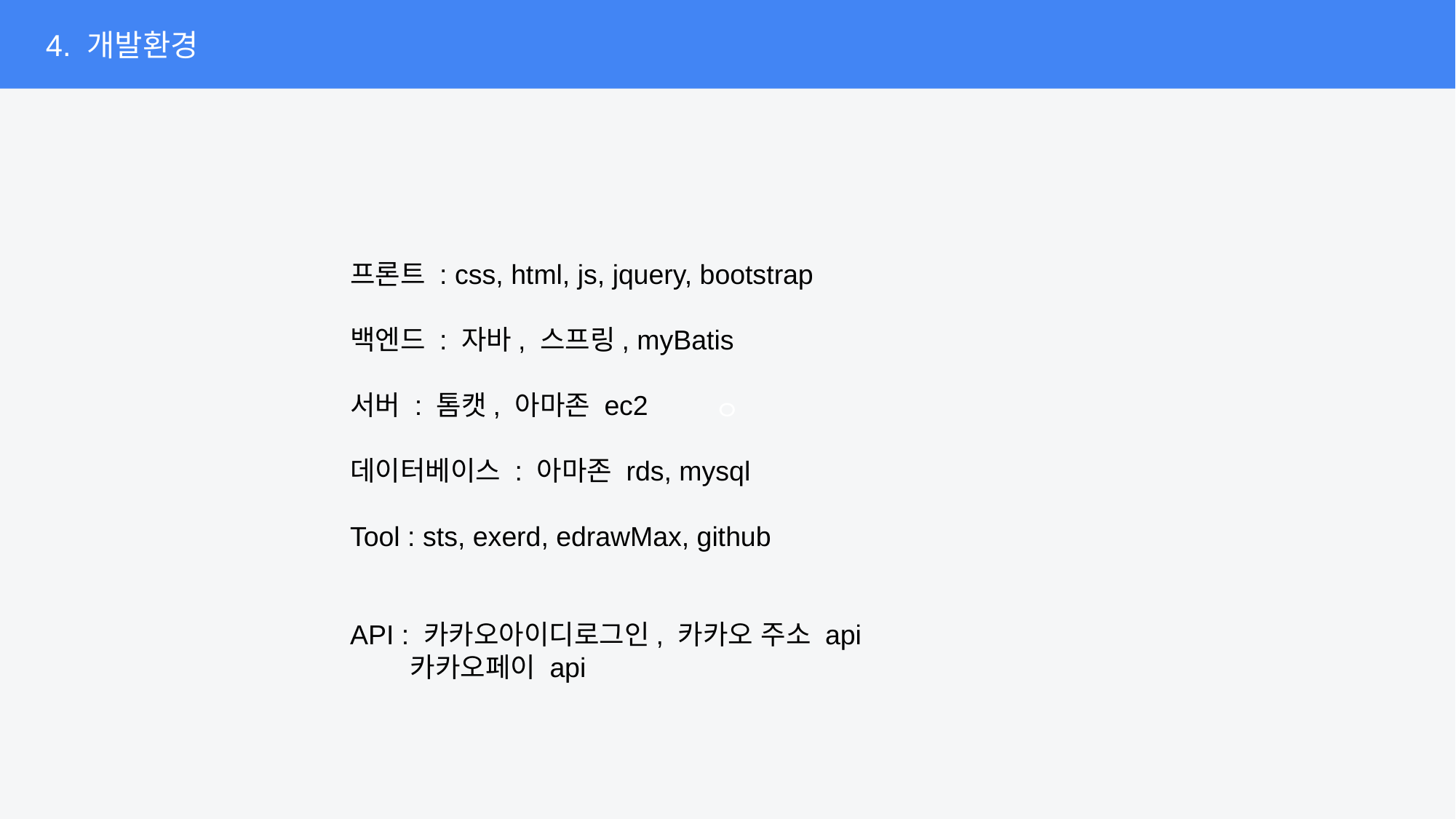

4. 개발환경
프론트 : css, html, js, jquery, bootstrap

백엔드 : 자바, 스프링, myBatis

서버 : 톰캣, 아마존 ec2

데이터베이스 : 아마존 rds, mysql

Tool : sts, exerd, edrawMax, github

API : 카카오아이디로그인, 카카오 주소 api
       카카오페이 api